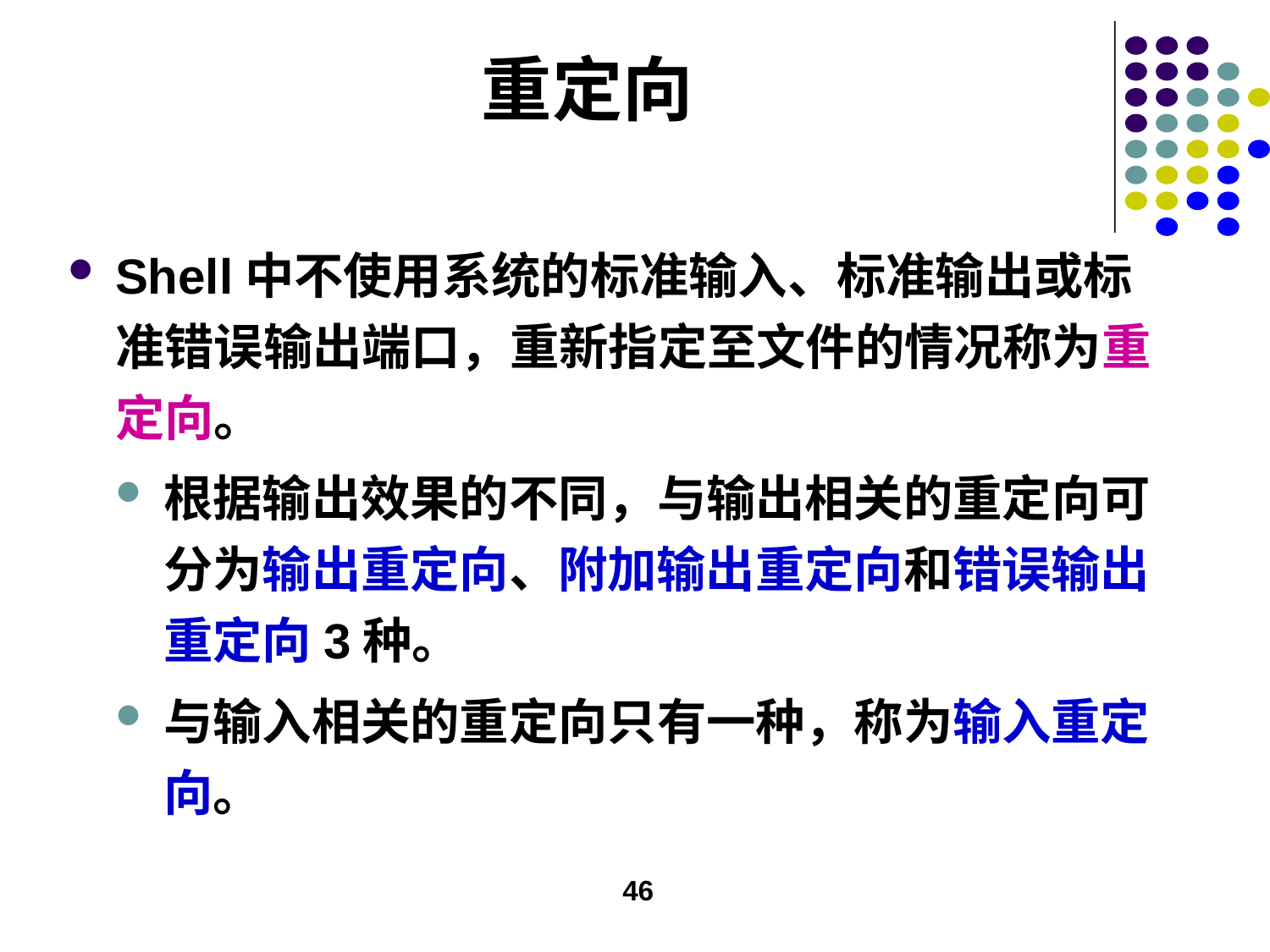

# 重定向
Shell中不使用系统的标准输入、标准输出或标准错误输出端口，重新指定至文件的情况称为重定向。
根据输出效果的不同，与输出相关的重定向可分为输出重定向、附加输出重定向和错误输出重定向3种。
与输入相关的重定向只有一种，称为输入重定向。
46